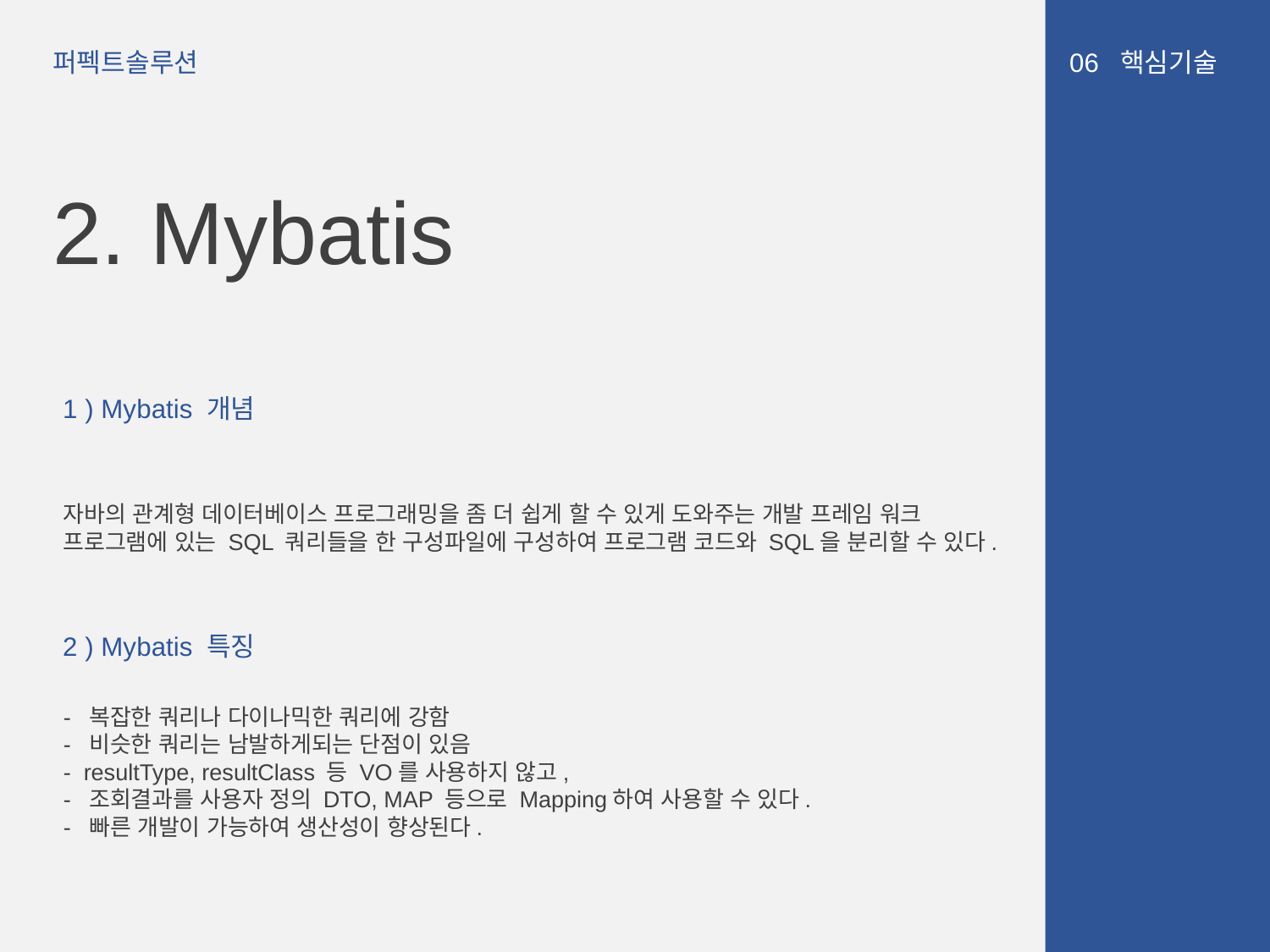

06  핵심기술
퍼펙트솔루션
2. Mybatis
1 ) Mybatis 개념
자바의 관계형 데이터베이스 프로그래밍을 좀 더 쉽게 할 수 있게 도와주는 개발 프레임 워크
프로그램에 있는 SQL 쿼리들을 한 구성파일에 구성하여 프로그램 코드와 SQL을 분리할 수 있다.
2 ) Mybatis 특징
-  복잡한 쿼리나 다이나믹한 쿼리에 강함
-  비슷한 쿼리는 남발하게되는 단점이 있음
-  resultType, resultClass 등 VO를 사용하지 않고,
-  조회결과를 사용자 정의 DTO, MAP 등으로 Mapping하여 사용할 수 있다.
-  빠른 개발이 가능하여 생산성이 향상된다.